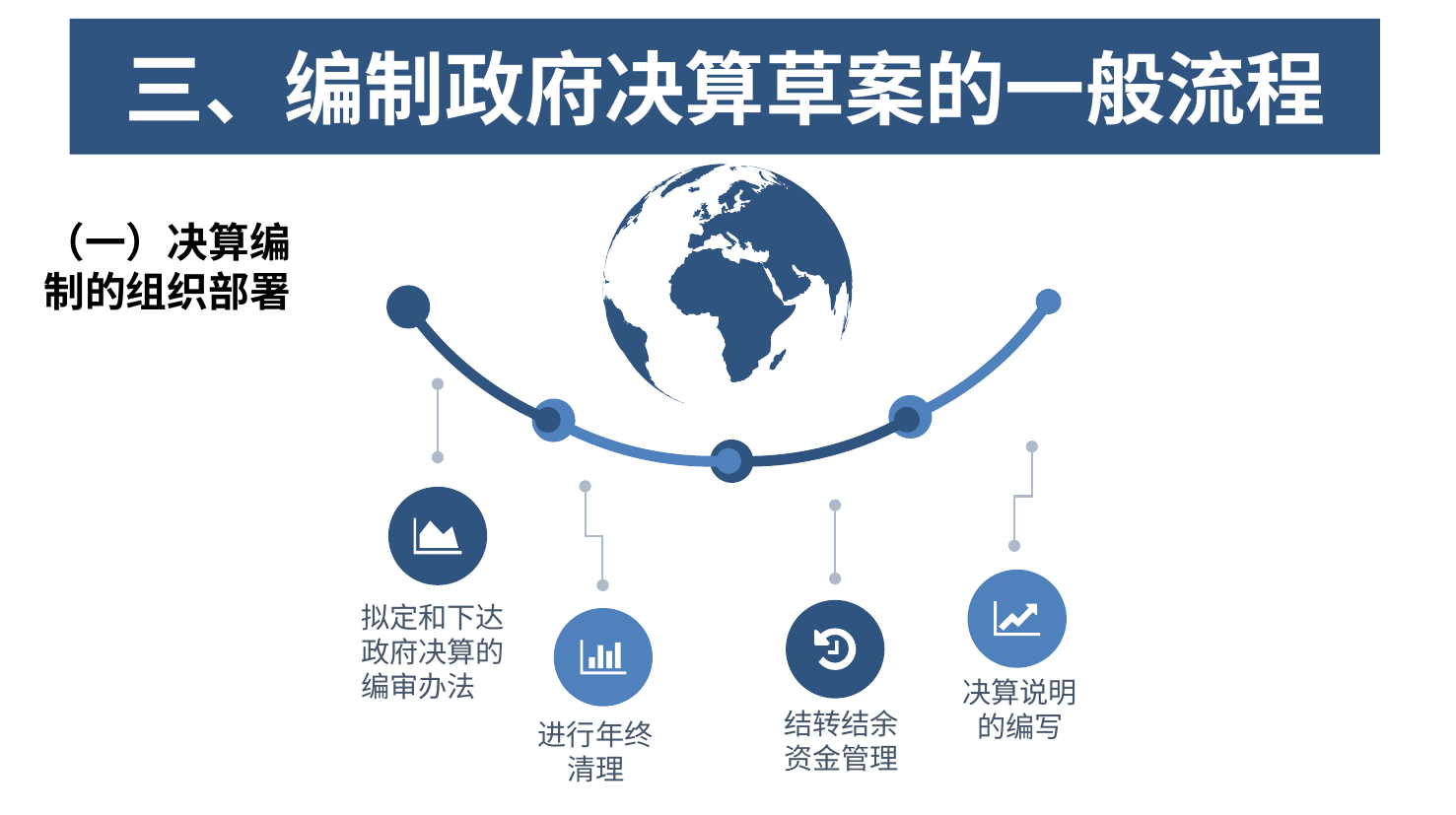

单击添加标题
三、编制政府决算草案的一般流程

（一）决算编制的组织部署

拟定和下达政府决算的编审办法

决算说明的编写
结转结余资金管理
进行年终清理